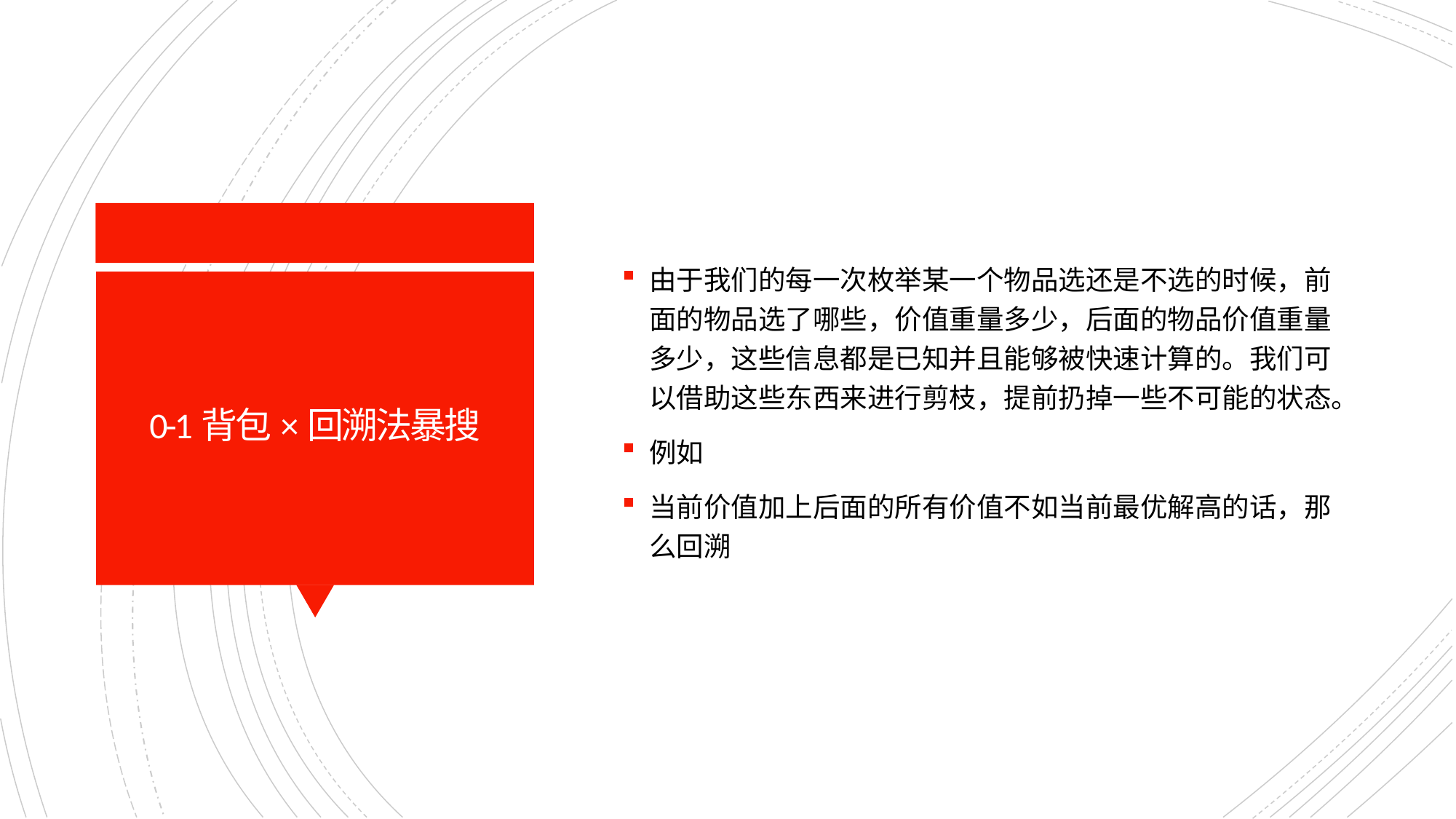

由于我们的每一次枚举某一个物品选还是不选的时候，前面的物品选了哪些，价值重量多少，后面的物品价值重量多少，这些信息都是已知并且能够被快速计算的。我们可以借助这些东西来进行剪枝，提前扔掉一些不可能的状态。
例如
当前价值加上后面的所有价值不如当前最优解高的话，那么回溯
# 0-1背包×回溯法暴搜